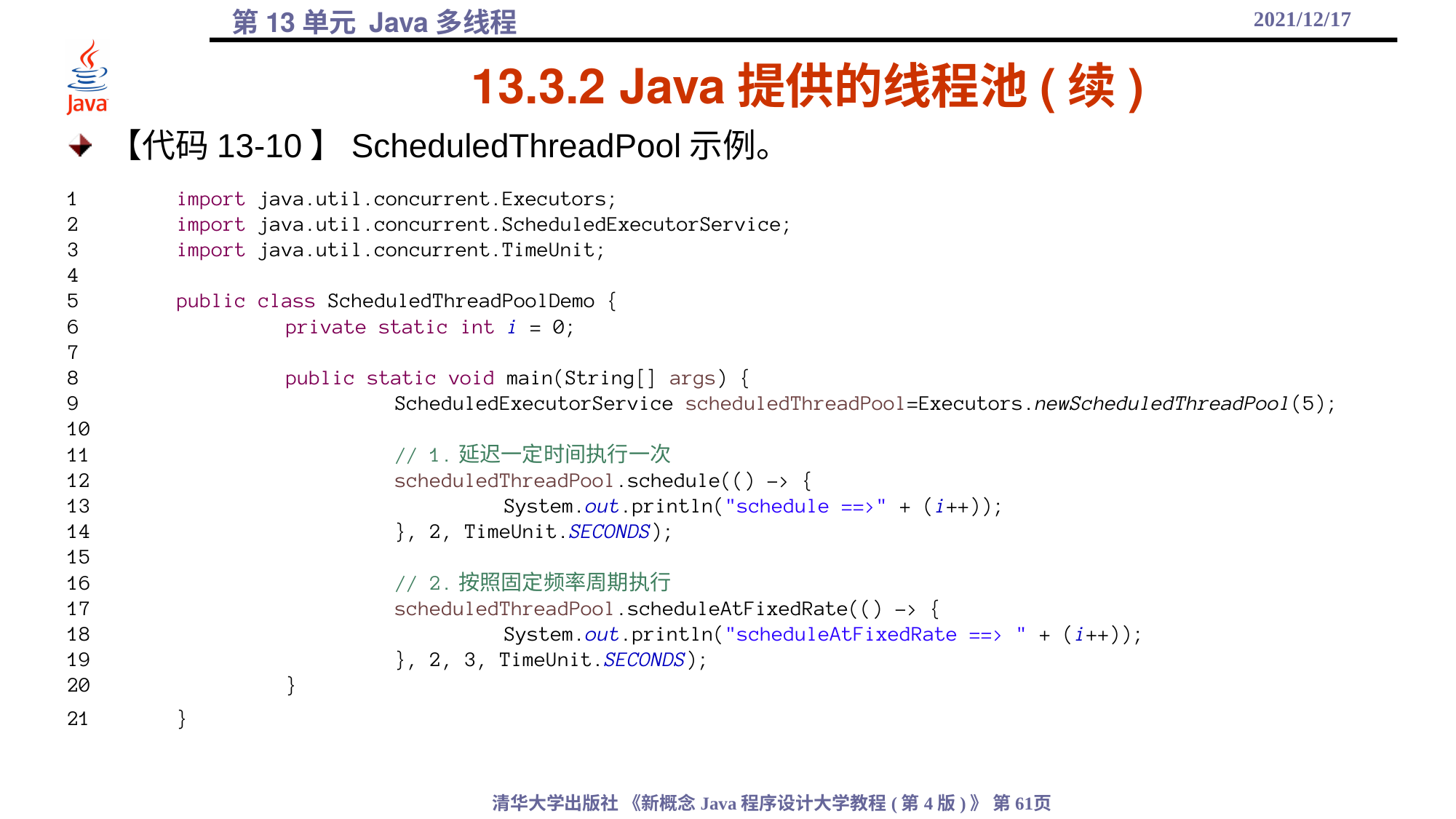

2021/12/17
# 13.3.2 Java提供的线程池(续)
【代码13-10】ScheduledThreadPool示例。
1	import java.util.concurrent.Executors;
2	import java.util.concurrent.ScheduledExecutorService;
3	import java.util.concurrent.TimeUnit;
4
5	public class ScheduledThreadPoolDemo {
6		private static int i = 0;
7
8		public static void main(String[] args) {
9			ScheduledExecutorService scheduledThreadPool=Executors.newScheduledThreadPool(5);
10
11			// 1.延迟一定时间执行一次
12			scheduledThreadPool.schedule(() -> {
13				System.out.println("schedule ==>" + (i++));
14			}, 2, TimeUnit.SECONDS);
15
16			// 2.按照固定频率周期执行
17			scheduledThreadPool.scheduleAtFixedRate(() -> {
18				System.out.println("scheduleAtFixedRate ==> " + (i++));
19			}, 2, 3, TimeUnit.SECONDS);
20		}
21	}